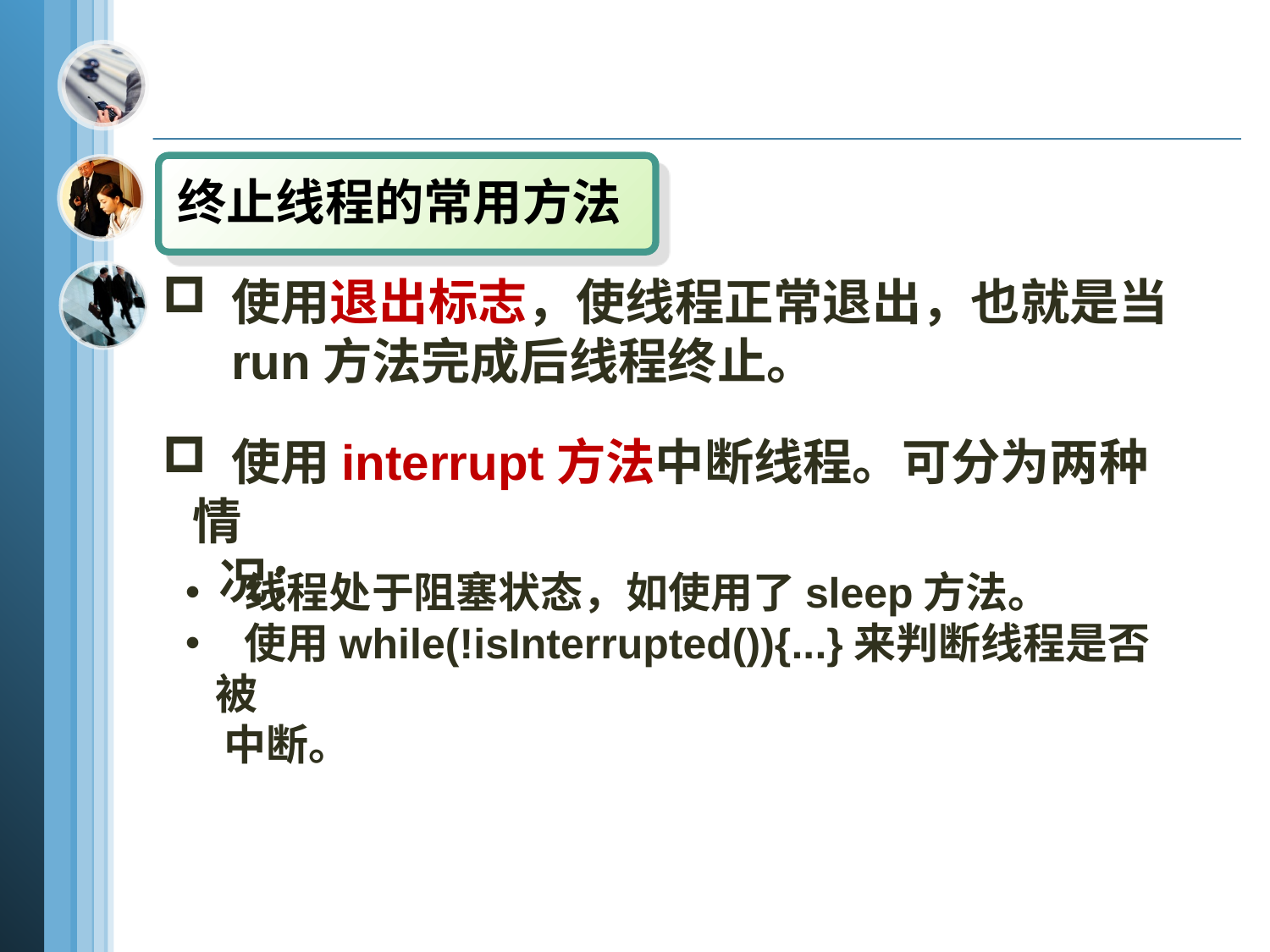

终止线程的常用方法
 使用退出标志，使线程正常退出，也就是当
     run方法完成后线程终止。
 使用interrupt方法中断线程。可分为两种情
    况：
  线程处于阻塞状态，如使用了sleep方法。
  使用while(!isInterrupted()){...}来判断线程是否被
   中断。